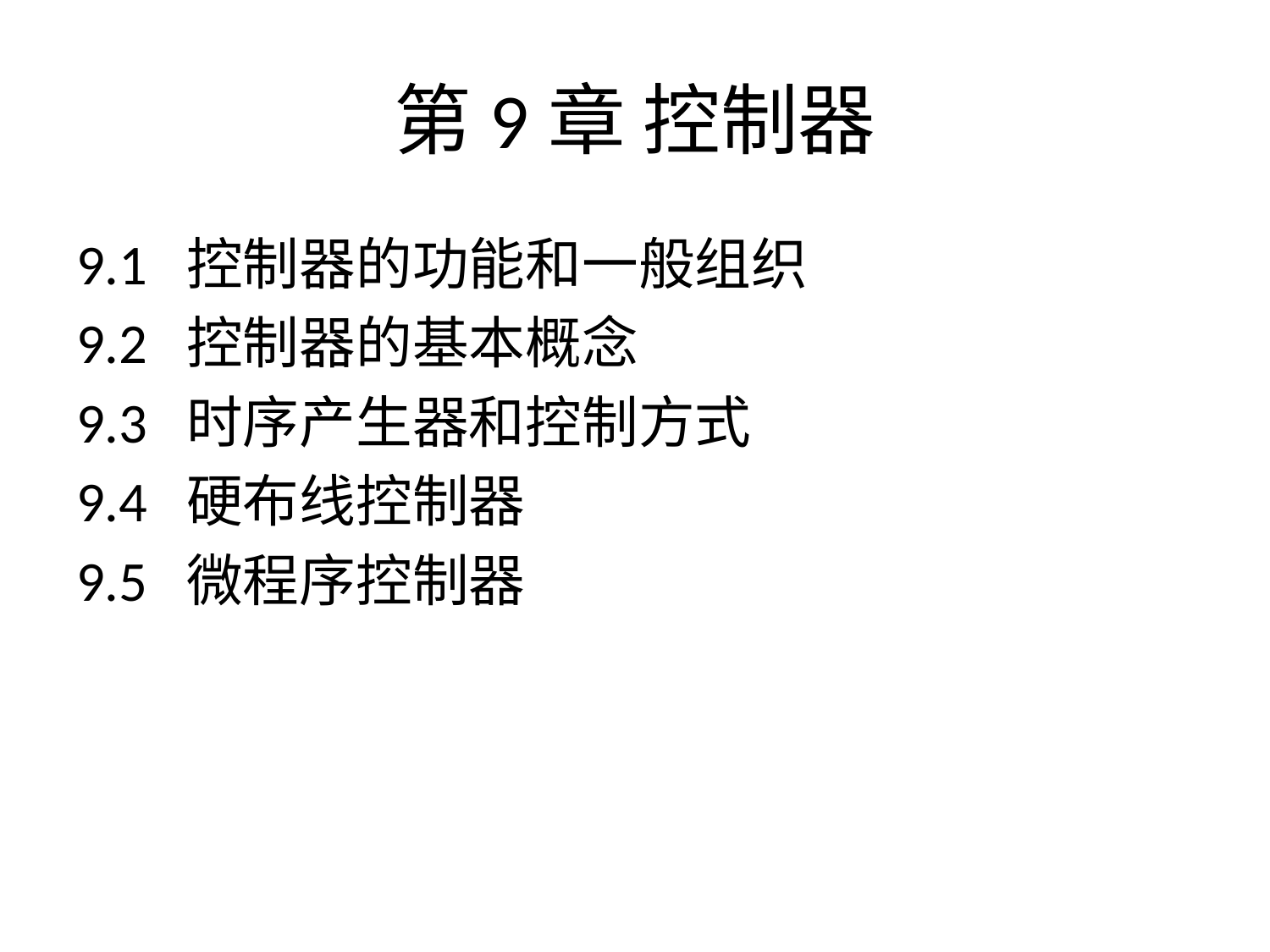

# 第9章 控制器
9.1  控制器的功能和一般组织
9.2  控制器的基本概念
9.3  时序产生器和控制方式
9.4  硬布线控制器
9.5  微程序控制器